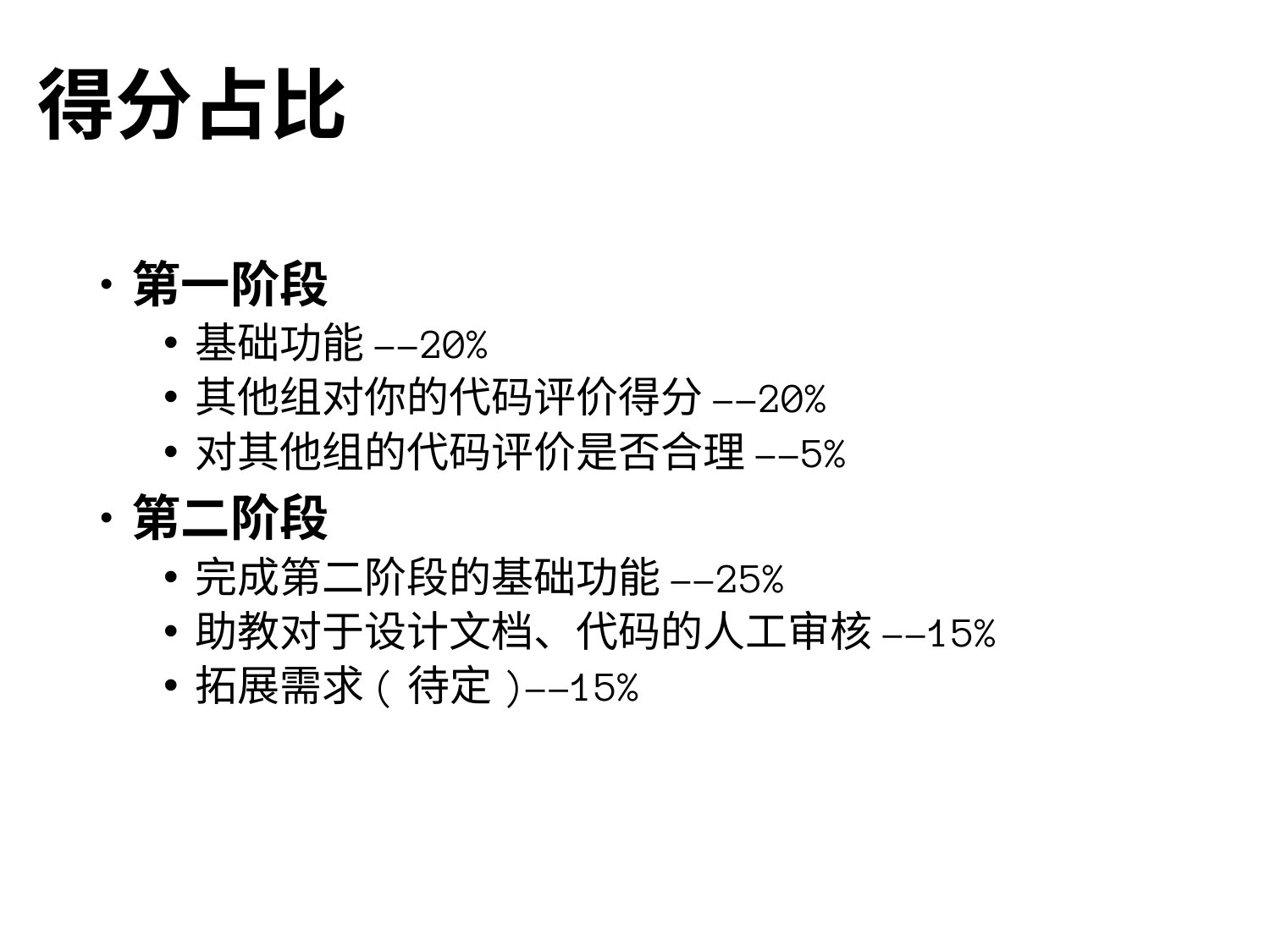

# 得分占比
第一阶段
基础功能--20%
其他组对你的代码评价得分--20%
对其他组的代码评价是否合理--5%
第二阶段
完成第二阶段的基础功能--25%
助教对于设计文档、代码的人工审核--15%
拓展需求(待定)--15%